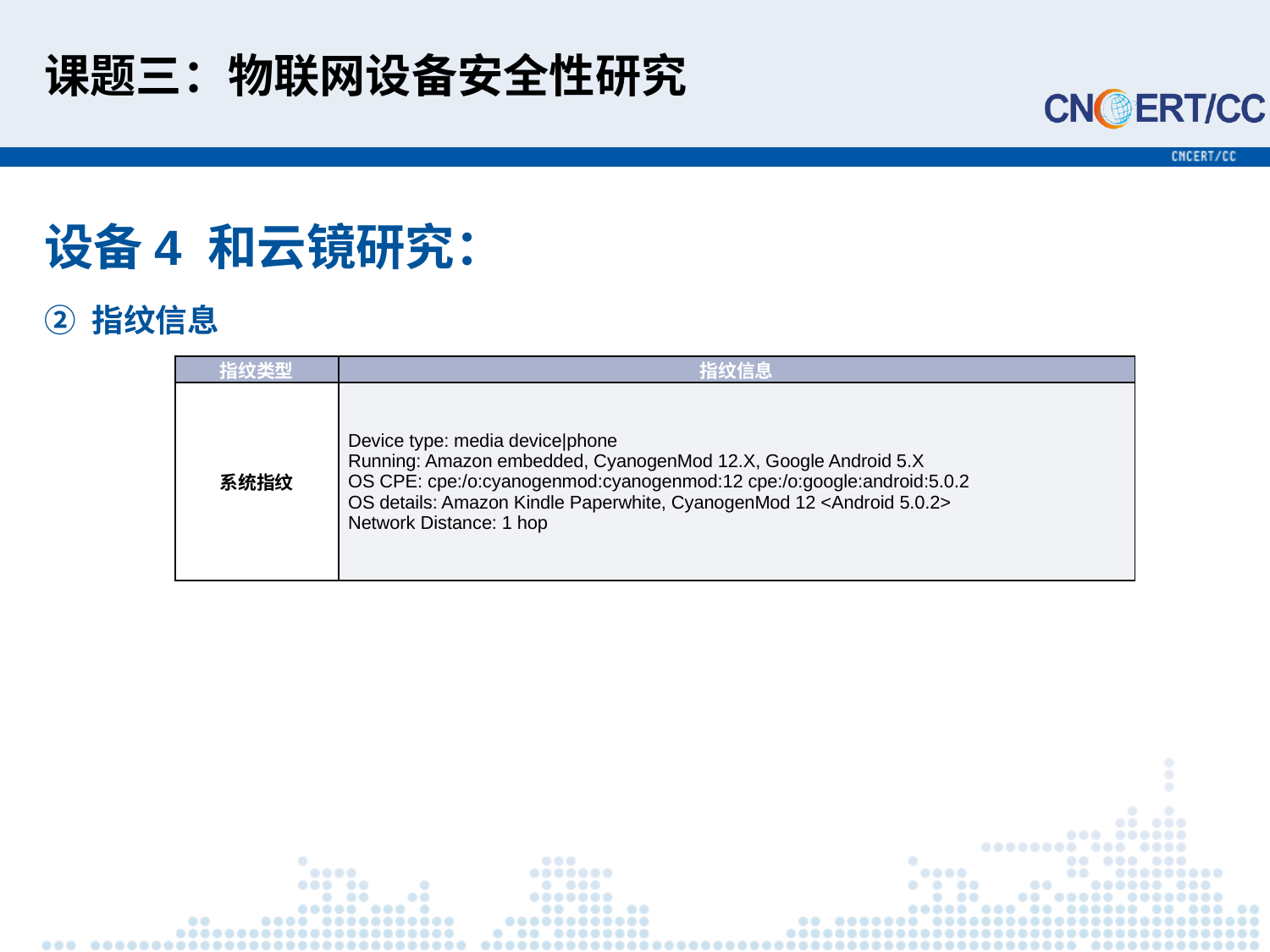

# 课题三：物联网设备安全性研究
设备4 和云镜研究：
指纹信息

| 指纹类型 | 指纹信息 |
| --- | --- |
| 系统指纹 | Device type: media device|phone Running: Amazon embedded, CyanogenMod 12.X, Google Android 5.X OS CPE: cpe:/o:cyanogenmod:cyanogenmod:12 cpe:/o:google:android:5.0.2 OS details: Amazon Kindle Paperwhite, CyanogenMod 12 <Android 5.0.2> Network Distance: 1 hop |